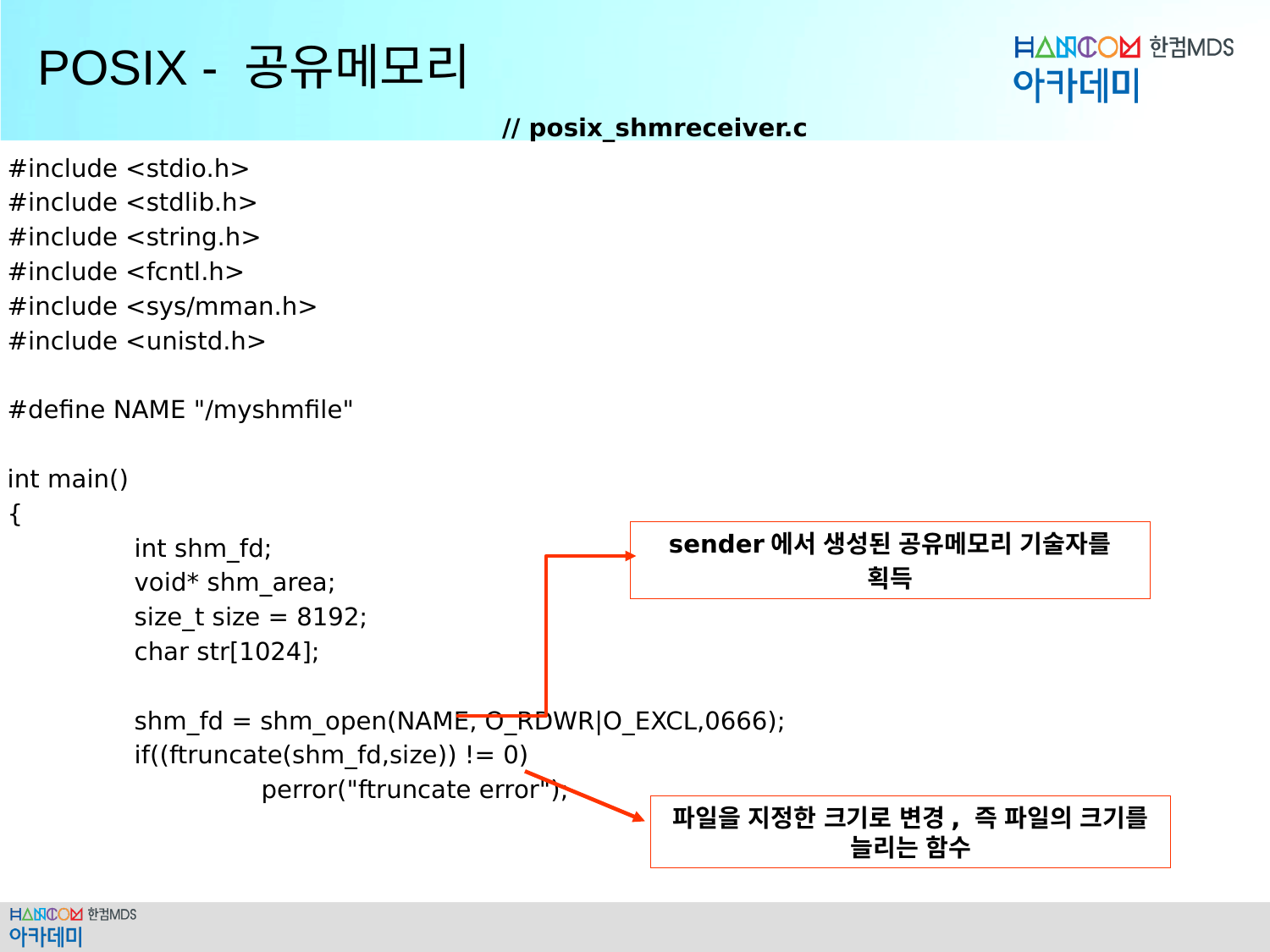

# POSIX - 공유메모리
// posix_shmreceiver.c
#include <stdio.h>
#include <stdlib.h>
#include <string.h>
#include <fcntl.h>
#include <sys/mman.h>
#include <unistd.h>

#define NAME "/myshmfile"

int main()
{
	int shm_fd;
	void* shm_area;
	size_t size = 8192;
	char str[1024];

	shm_fd = shm_open(NAME, O_RDWR|O_EXCL,0666);
	if((ftruncate(shm_fd,size)) != 0)
		perror("ftruncate error");
sender에서 생성된 공유메모리 기술자를
획득
파일을 지정한 크기로 변경, 즉 파일의 크기를 늘리는 함수